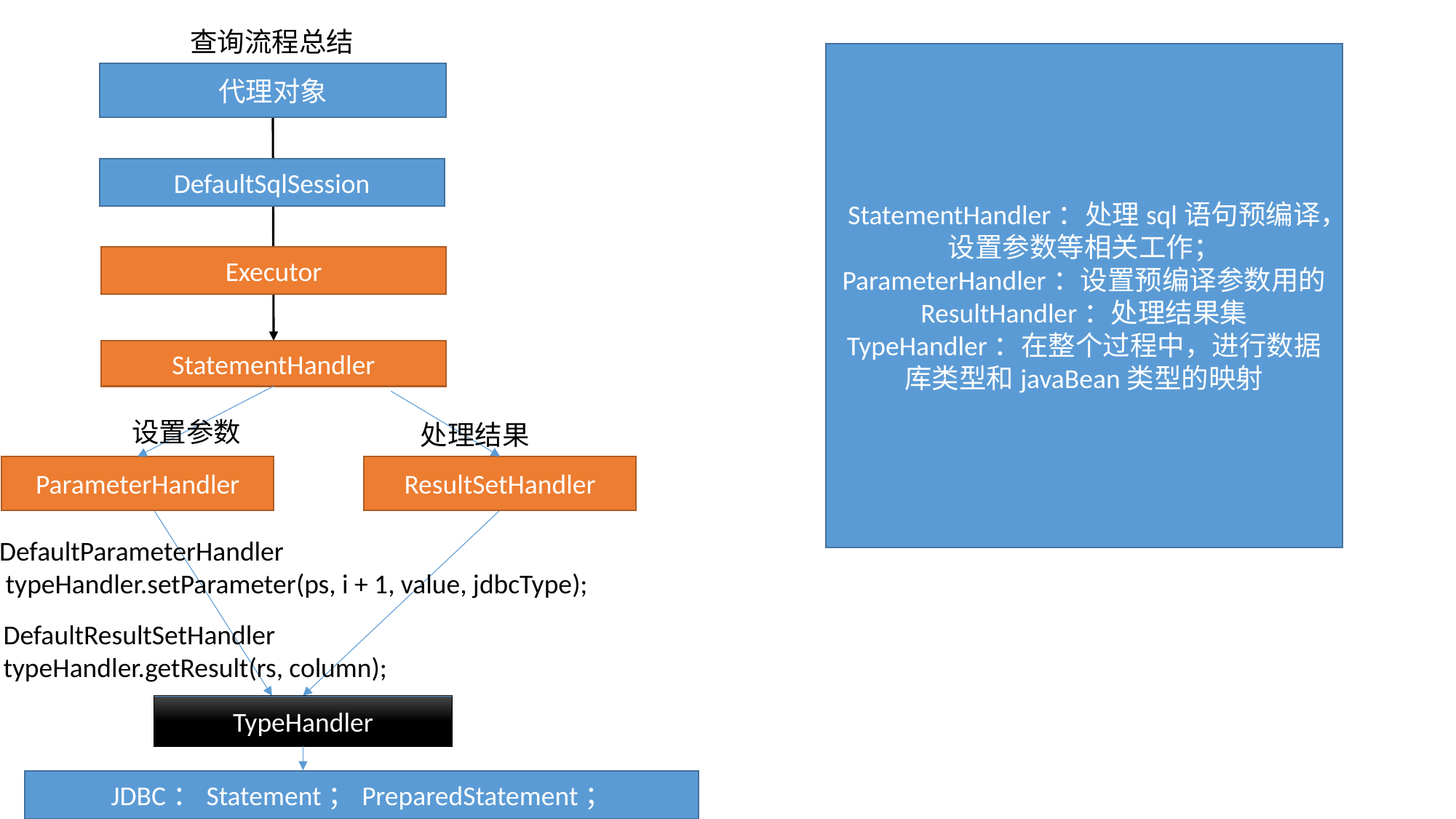

查询流程总结
StatementHandler：处理sql语句预编译，设置参数等相关工作；
ParameterHandler：设置预编译参数用的
ResultHandler：处理结果集
TypeHandler：在整个过程中，进行数据库类型和javaBean类型的映射
代理对象
DefaultSqlSession
Executor
StatementHandler
设置参数
处理结果
ParameterHandler
ResultSetHandler
DefaultParameterHandler
 typeHandler.setParameter(ps, i + 1, value, jdbcType);
DefaultResultSetHandler
typeHandler.getResult(rs, column);
TypeHandler
JDBC：Statement；PreparedStatement；